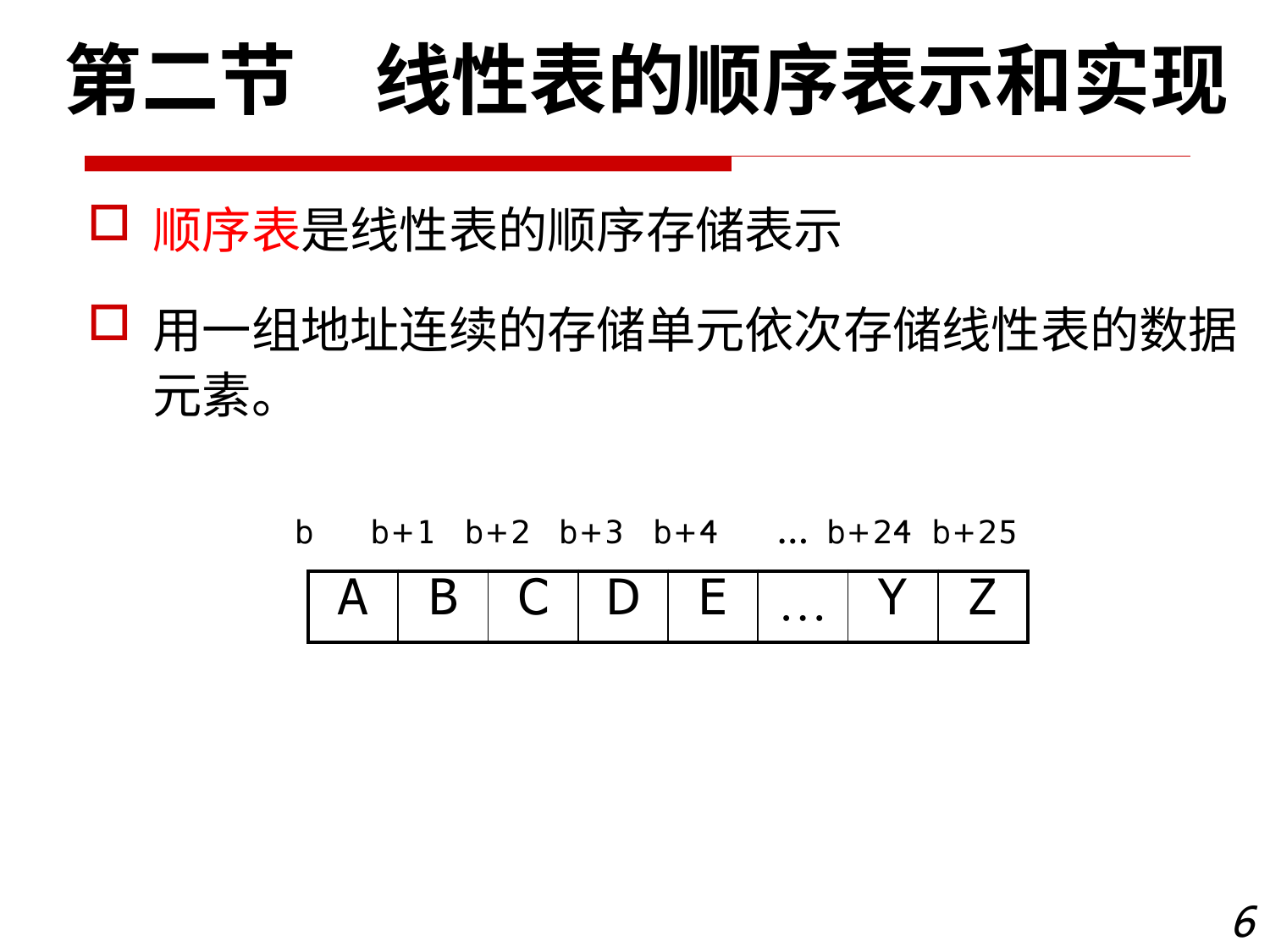

第二节　线性表的顺序表示和实现
顺序表是线性表的顺序存储表示
用一组地址连续的存储单元依次存储线性表的数据元素。
   b      b+1   b+2   b+3   b+4      …  b+24  b+25
| A | B | C | D | E | … | Y | Z |
| --- | --- | --- | --- | --- | --- | --- | --- |
6